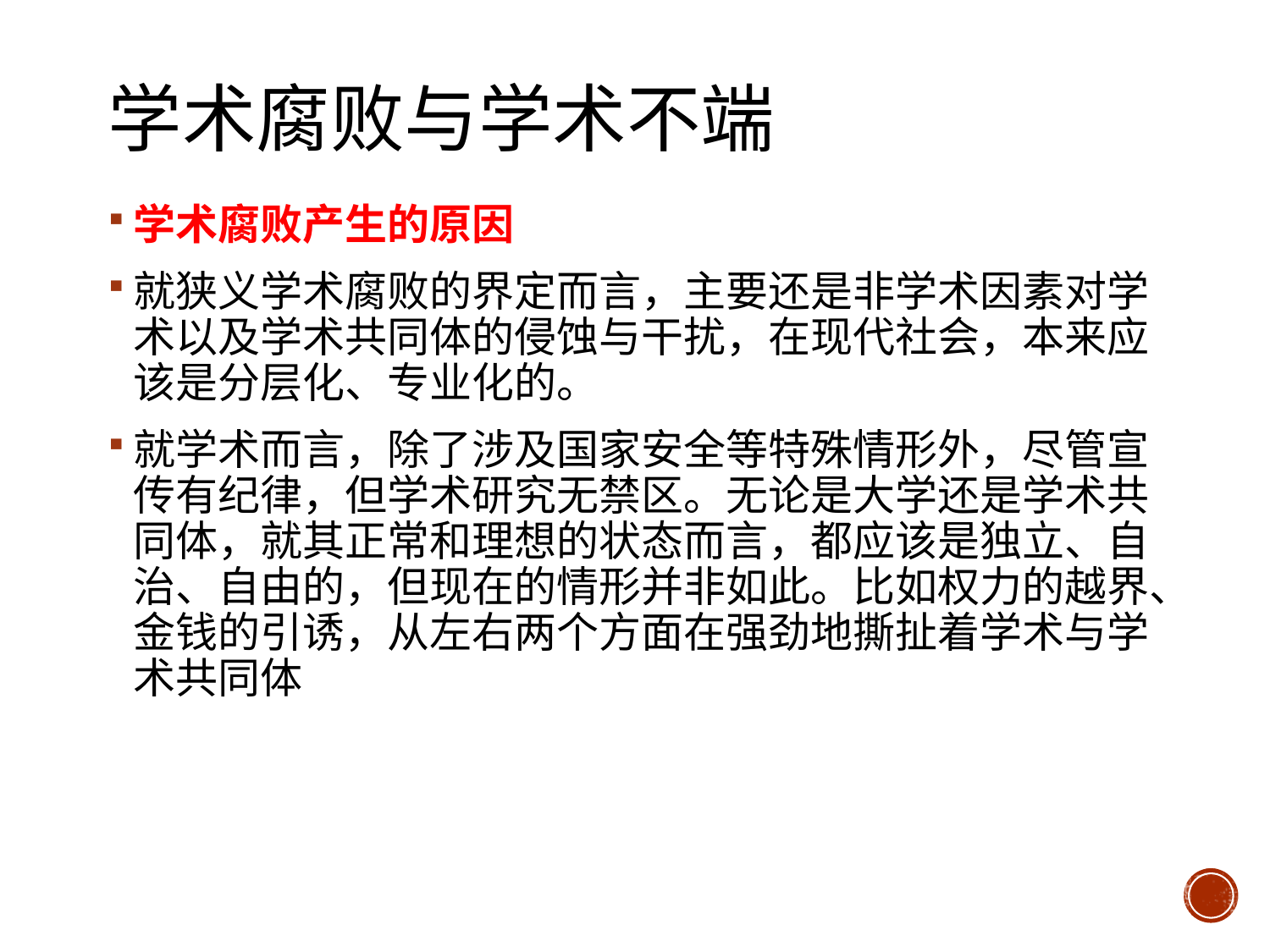

# 学术腐败与学术不端
学术腐败产生的原因
就狭义学术腐败的界定而言，主要还是非学术因素对学术以及学术共同体的侵蚀与干扰，在现代社会，本来应该是分层化、专业化的。
就学术而言，除了涉及国家安全等特殊情形外，尽管宣传有纪律，但学术研究无禁区。无论是大学还是学术共同体，就其正常和理想的状态而言，都应该是独立、自治、自由的，但现在的情形并非如此。比如权力的越界、金钱的引诱，从左右两个方面在强劲地撕扯着学术与学术共同体